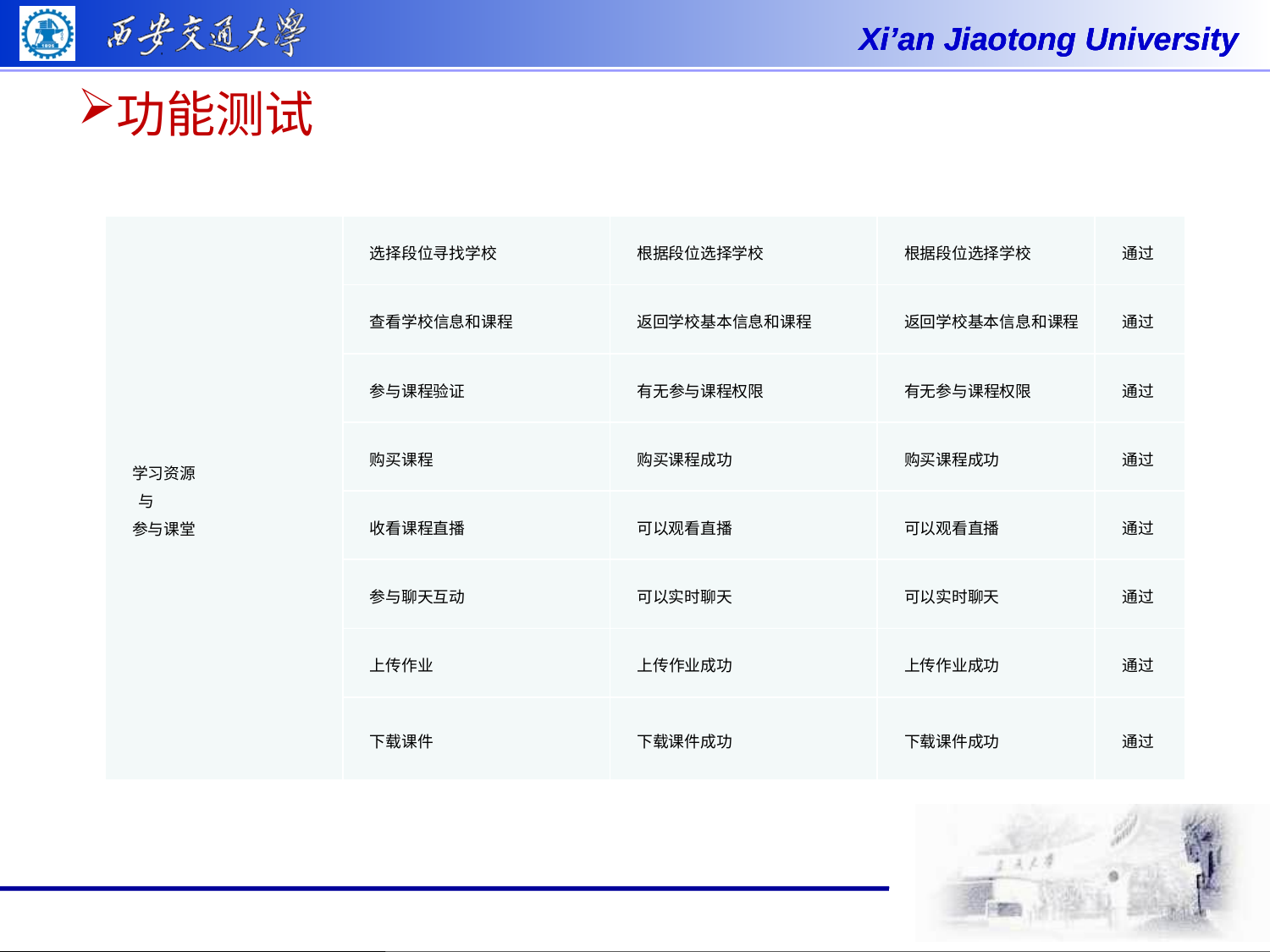

# 功能测试
| 学习资源 与 参与课堂 | 选择段位寻找学校 | 根据段位选择学校 | 根据段位选择学校 | 通过 |
| --- | --- | --- | --- | --- |
|  | 查看学校信息和课程 | 返回学校基本信息和课程 | 返回学校基本信息和课程 | 通过 |
|  | 参与课程验证 | 有无参与课程权限 | 有无参与课程权限 | 通过 |
|  | 购买课程 | 购买课程成功 | 购买课程成功 | 通过 |
|  | 收看课程直播 | 可以观看直播 | 可以观看直播 | 通过 |
|  | 参与聊天互动 | 可以实时聊天 | 可以实时聊天 | 通过 |
|  | 上传作业 | 上传作业成功 | 上传作业成功 | 通过 |
|  | 下载课件 | 下载课件成功 | 下载课件成功 | 通过 |